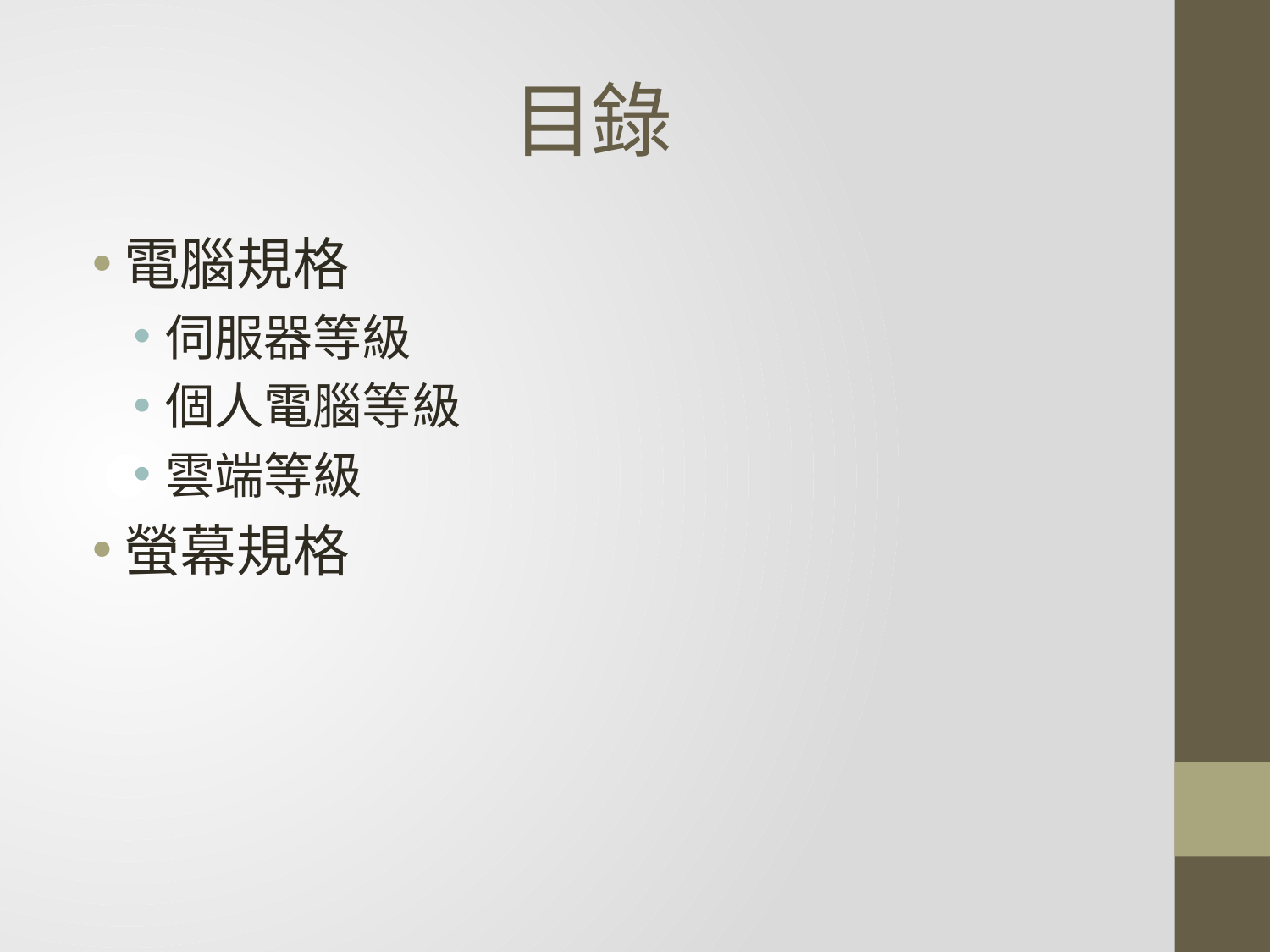

# 目錄
電腦規格
伺服器等級
個人電腦等級
雲端等級
螢幕規格